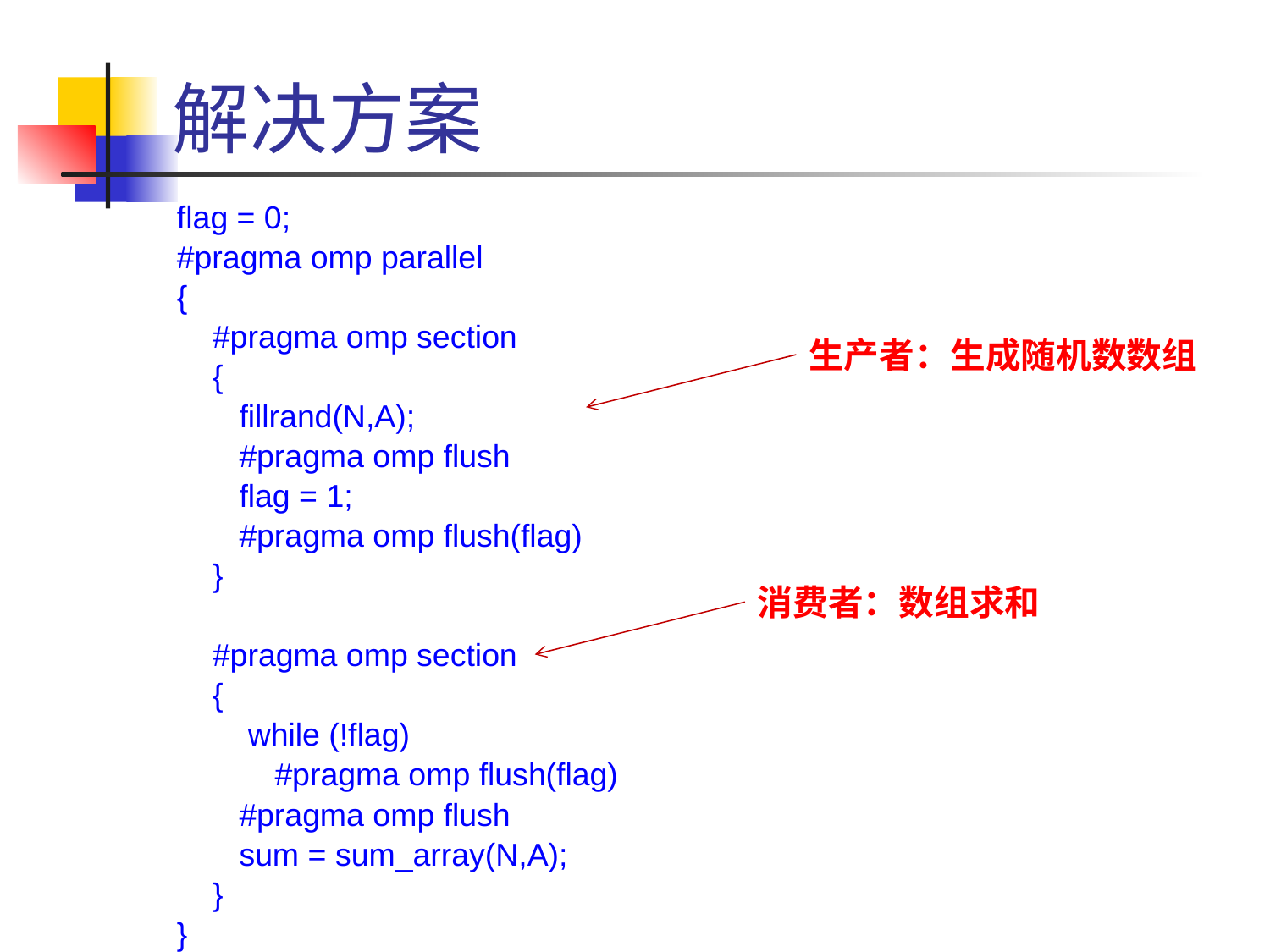

# 解决方案
flag = 0;
#pragma omp parallel
{
    #pragma omp section
    {
       fillrand(N,A);
       #pragma omp flush
       flag = 1;
       #pragma omp flush(flag)
    }

    #pragma omp section
    {
        while (!flag)
           #pragma omp flush(flag)
       #pragma omp flush
       sum = sum_array(N,A);
    }
}
生产者：生成随机数数组
消费者：数组求和